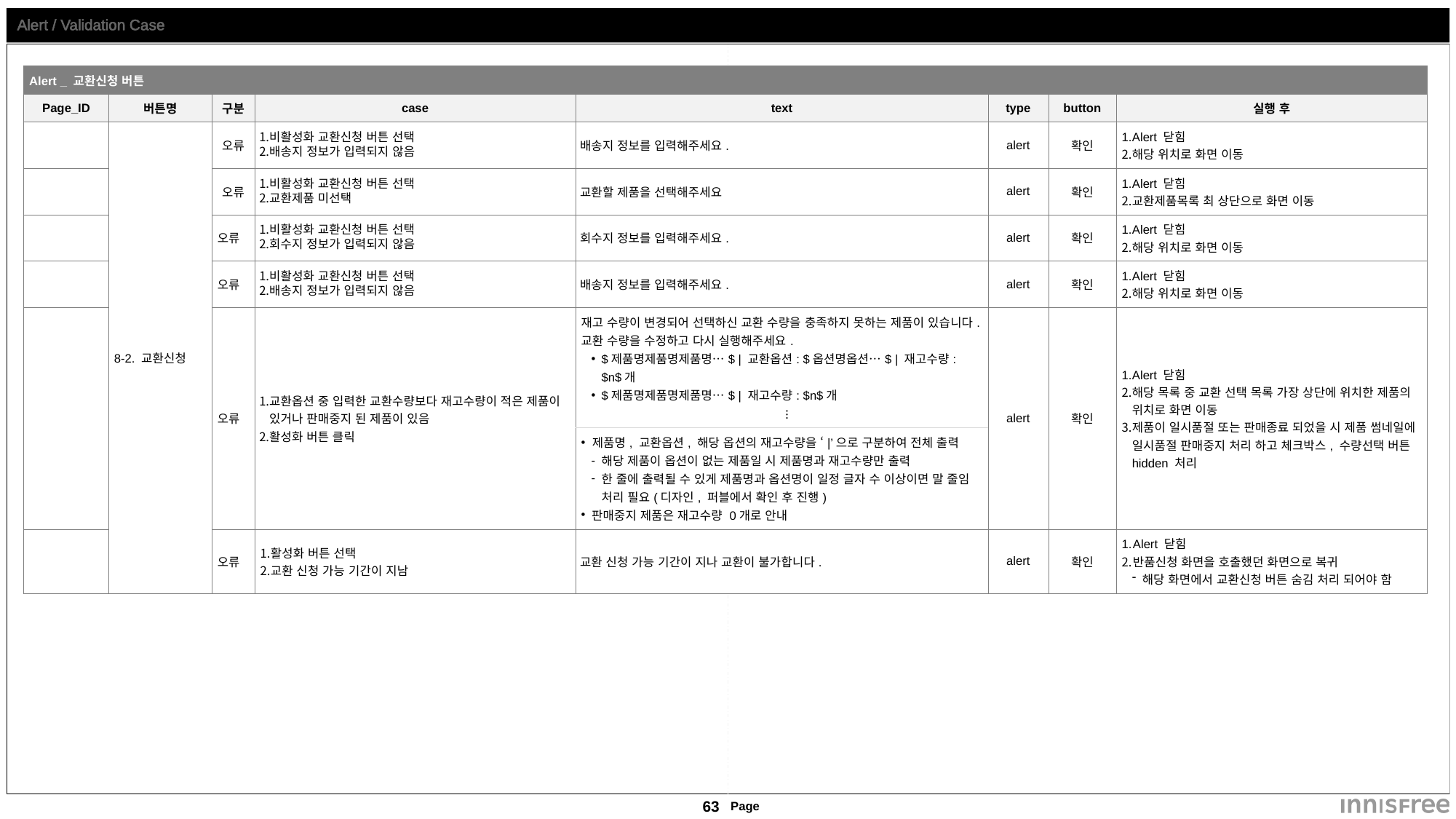

# Alert / Validation Case
| Alert \_ 교환신청 버튼 |  |  |  |  |  |  |  |
| --- | --- | --- | --- | --- | --- | --- | --- |
| Page\_ID | 버튼명 | 구분 | case | text | type | button | 실행 후 |
|  | 8-2. 교환신청 | 오류 | 비활성화 교환신청 버튼 선택 배송지 정보가 입력되지 않음 | 배송지 정보를 입력해주세요. | alert | 확인 | Alert 닫힘 해당 위치로 화면 이동 |
|  |  | 오류 | 비활성화 교환신청 버튼 선택 교환제품 미선택 | 교환할 제품을 선택해주세요 | alert | 확인 | Alert 닫힘 교환제품목록 최 상단으로 화면 이동 |
|  |  | 오류 | 비활성화 교환신청 버튼 선택 회수지 정보가 입력되지 않음 | 회수지 정보를 입력해주세요. | alert | 확인 | Alert 닫힘 해당 위치로 화면 이동 |
|  |  | 오류 | 비활성화 교환신청 버튼 선택 배송지 정보가 입력되지 않음 | 배송지 정보를 입력해주세요. | alert | 확인 | Alert 닫힘 해당 위치로 화면 이동 |
|  |  | 오류 | 교환옵션 중 입력한 교환수량보다 재고수량이 적은 제품이 있거나 판매중지 된 제품이 있음 활성화 버튼 클릭 | 재고 수량이 변경되어 선택하신 교환 수량을 충족하지 못하는 제품이 있습니다. 교환 수량을 수정하고 다시 실행해주세요. $제품명제품명제품명…$ | 교환옵션: $옵션명옵션…$ | 재고수량: $n$개 $제품명제품명제품명…$ | 재고수량: $n$개 ⁝ | alert | 확인 | Alert 닫힘 해당 목록 중 교환 선택 목록 가장 상단에 위치한 제품의 위치로 화면 이동 제품이 일시품절 또는 판매종료 되었을 시 제품 썸네일에 일시품절 판매중지 처리 하고 체크박스, 수량선택 버튼 hidden 처리 |
|  |  |  |  | 제품명, 교환옵션, 해당 옵션의 재고수량을 ‘|’으로 구분하여 전체 출력 해당 제품이 옵션이 없는 제품일 시 제품명과 재고수량만 출력 한 줄에 출력될 수 있게 제품명과 옵션명이 일정 글자 수 이상이면 말 줄임 처리 필요(디자인, 퍼블에서 확인 후 진행) 판매중지 제품은 재고수량 0개로 안내 |  |  |  |
|  |  | 오류 | 활성화 버튼 선택 교환 신청 가능 기간이 지남 | 교환 신청 가능 기간이 지나 교환이 불가합니다. | alert | 확인 | Alert 닫힘 반품신청 화면을 호출했던 화면으로 복귀 해당 화면에서 교환신청 버튼 숨김 처리 되어야 함 |